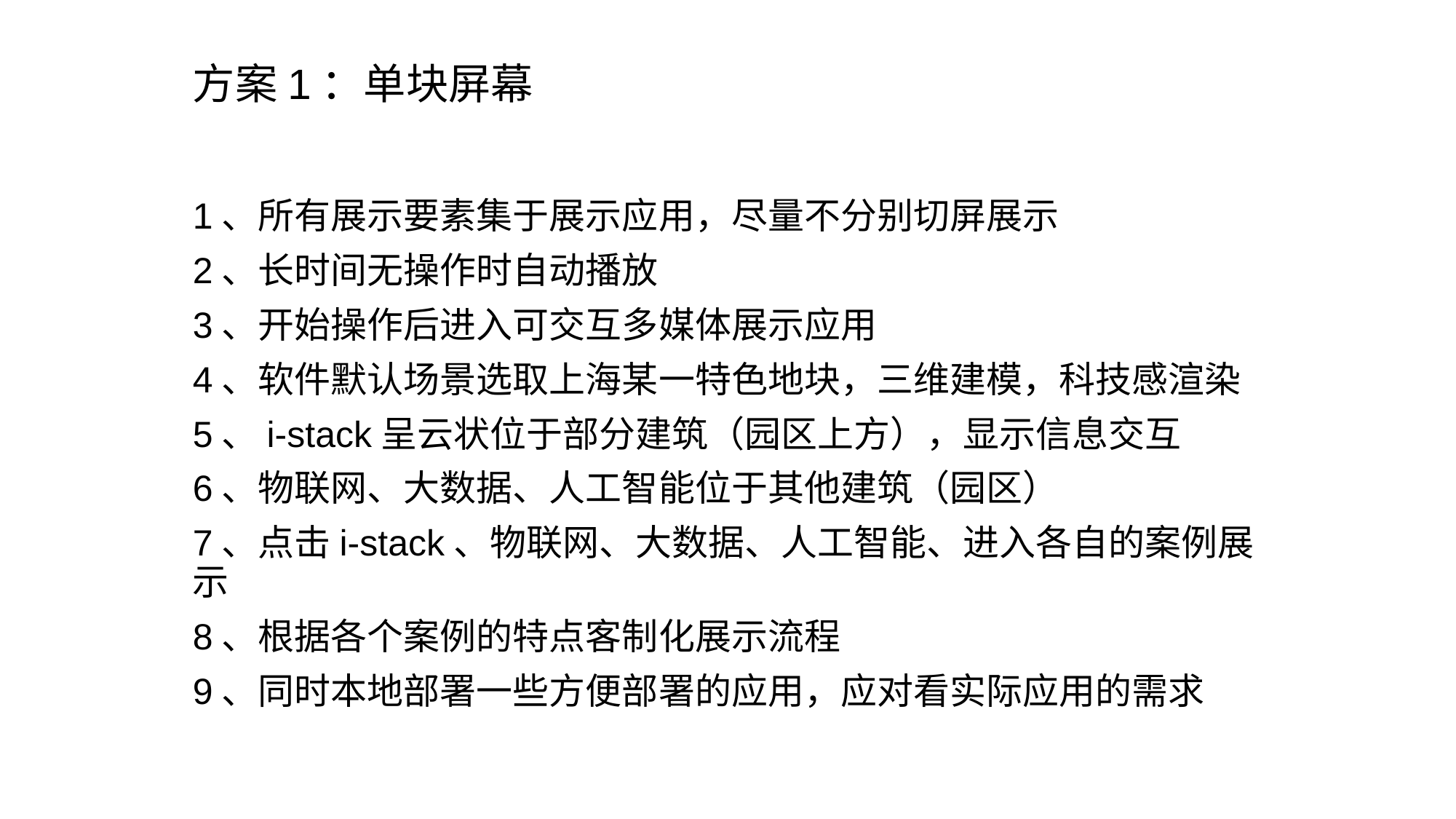

# 方案1：单块屏幕
1、所有展示要素集于展示应用，尽量不分别切屏展示
2、长时间无操作时自动播放
3、开始操作后进入可交互多媒体展示应用
4、软件默认场景选取上海某一特色地块，三维建模，科技感渲染
5、i-stack呈云状位于部分建筑（园区上方），显示信息交互
6、物联网、大数据、人工智能位于其他建筑（园区）
7、点击i-stack、物联网、大数据、人工智能、进入各自的案例展示
8、根据各个案例的特点客制化展示流程
9、同时本地部署一些方便部署的应用，应对看实际应用的需求